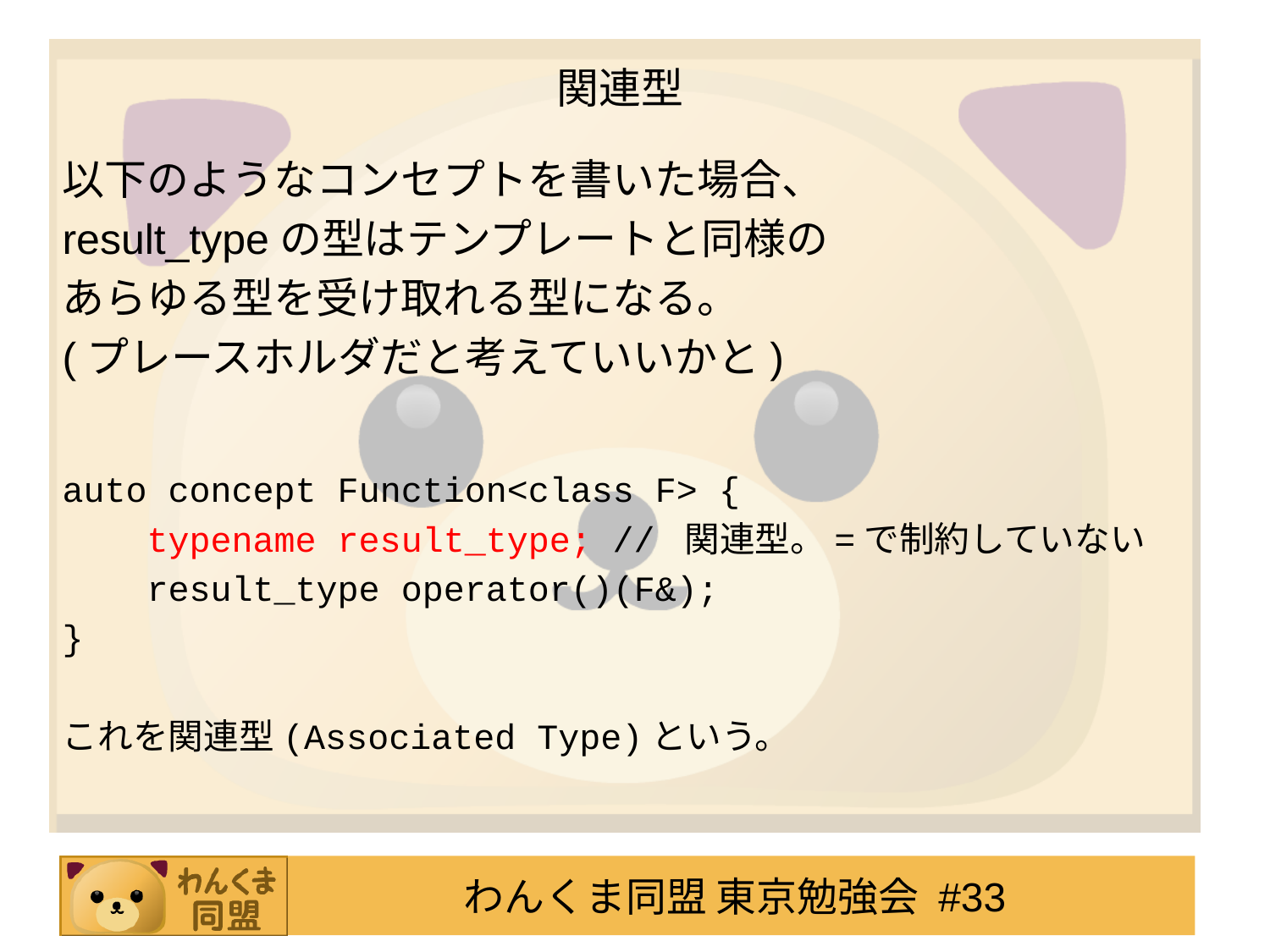

# 関連型
以下のようなコンセプトを書いた場合、
result_typeの型はテンプレートと同様の
あらゆる型を受け取れる型になる。
(プレースホルダだと考えていいかと)

auto concept Function<class F> {
    typename result_type; // 関連型。=で制約していない
    result_type operator()(F&);
}

これを関連型(Associated Type)という。